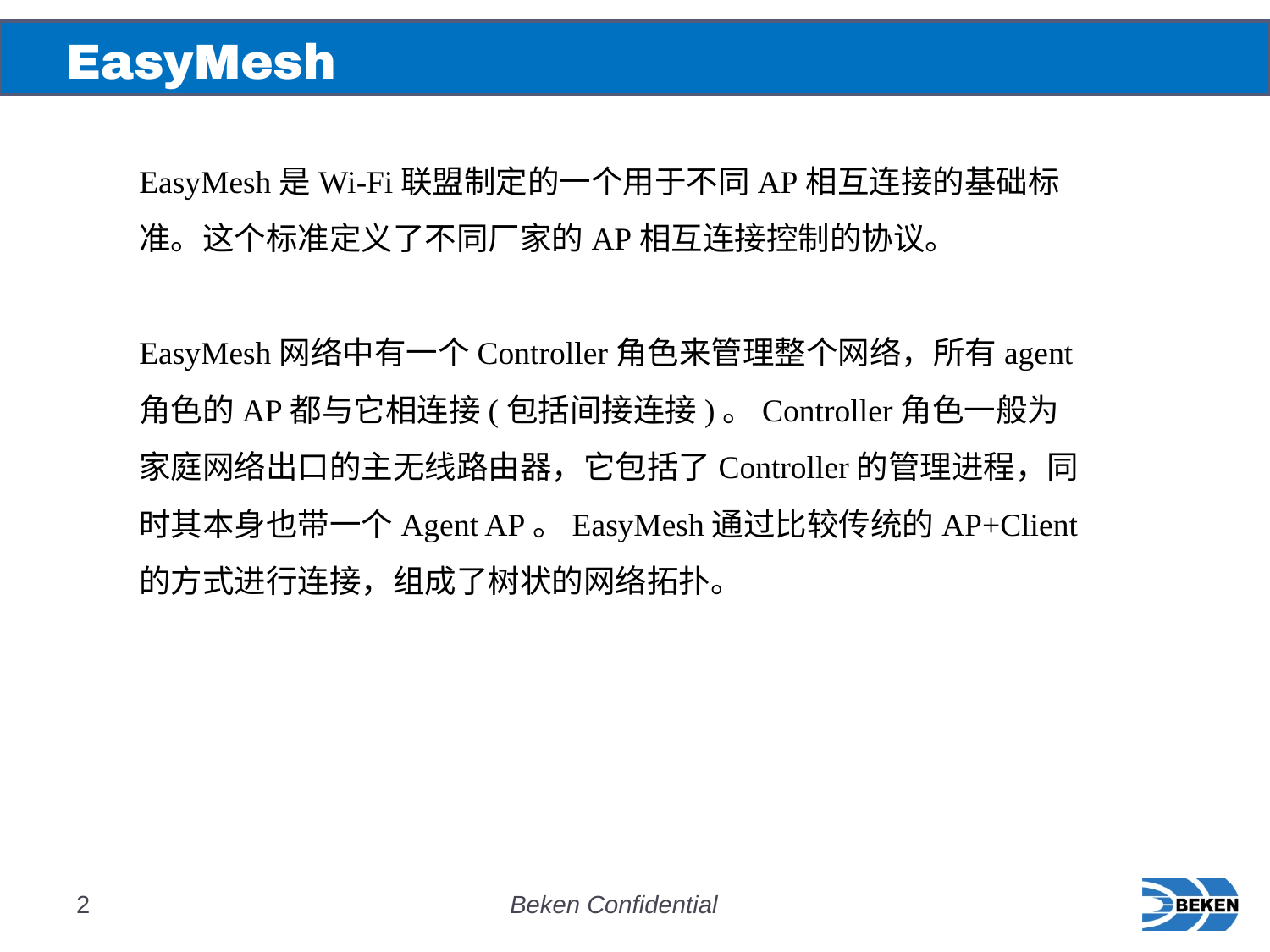

# EasyMesh
EasyMesh是Wi-Fi联盟制定的一个用于不同AP相互连接的基础标准。这个标准定义了不同厂家的AP相互连接控制的协议。

EasyMesh网络中有一个Controller角色来管理整个网络，所有agent角色的AP都与它相连接(包括间接连接)。Controller角色一般为家庭网络出口的主无线路由器，它包括了Controller的管理进程，同时其本身也带一个Agent AP。EasyMesh通过比较传统的AP+Client的方式进行连接，组成了树状的网络拓扑。
2
Beken Confidential